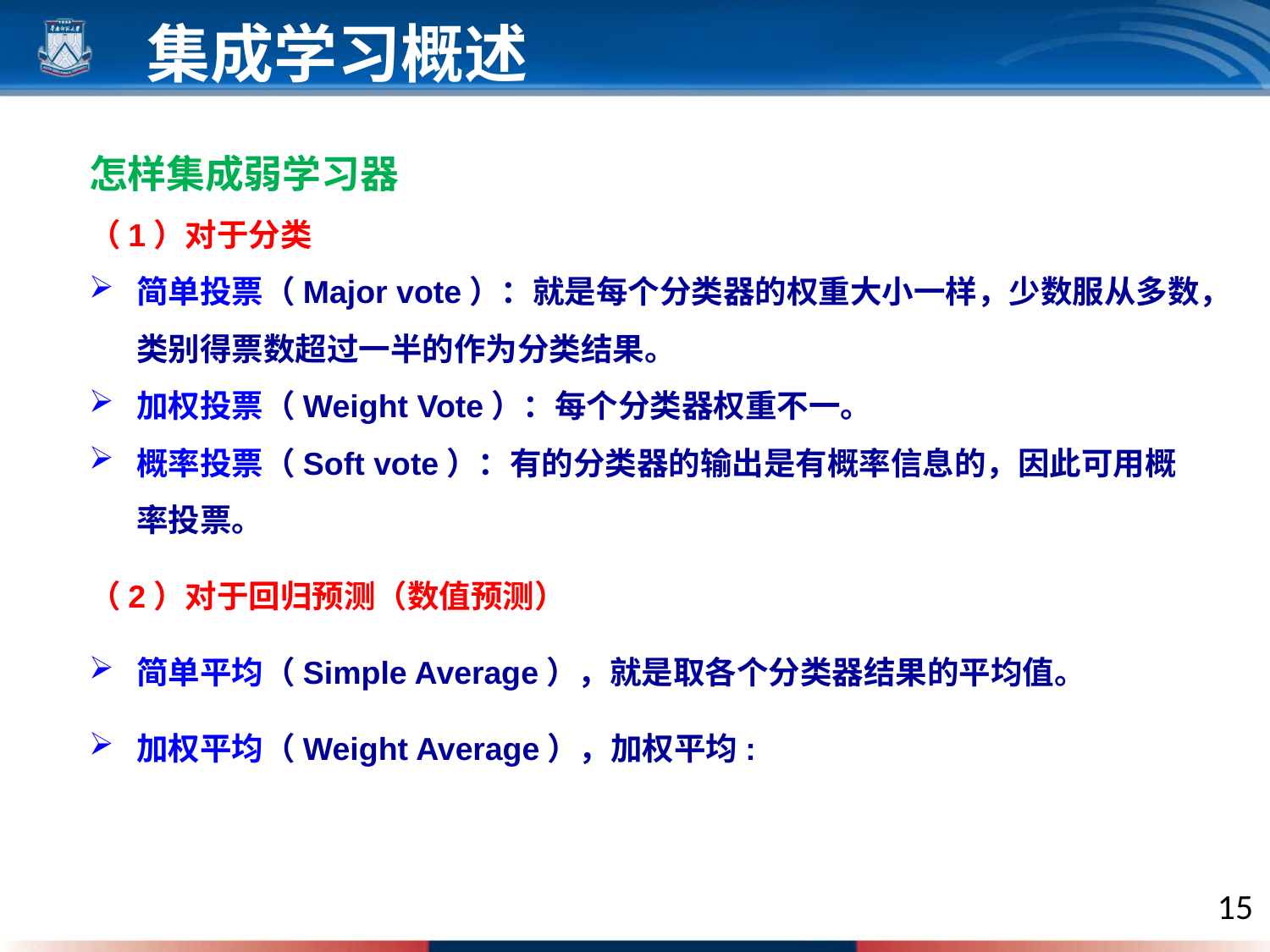

集成学习概述
怎样集成弱学习器
（1）对于分类
简单投票（Major vote）：就是每个分类器的权重大小一样，少数服从多数，类别得票数超过一半的作为分类结果。
加权投票（Weight Vote）：每个分类器权重不一。
概率投票（Soft vote）：有的分类器的输出是有概率信息的，因此可用概率投票。
（2）对于回归预测（数值预测）
简单平均（Simple Average），就是取各个分类器结果的平均值。
加权平均（Weight Average），加权平均: